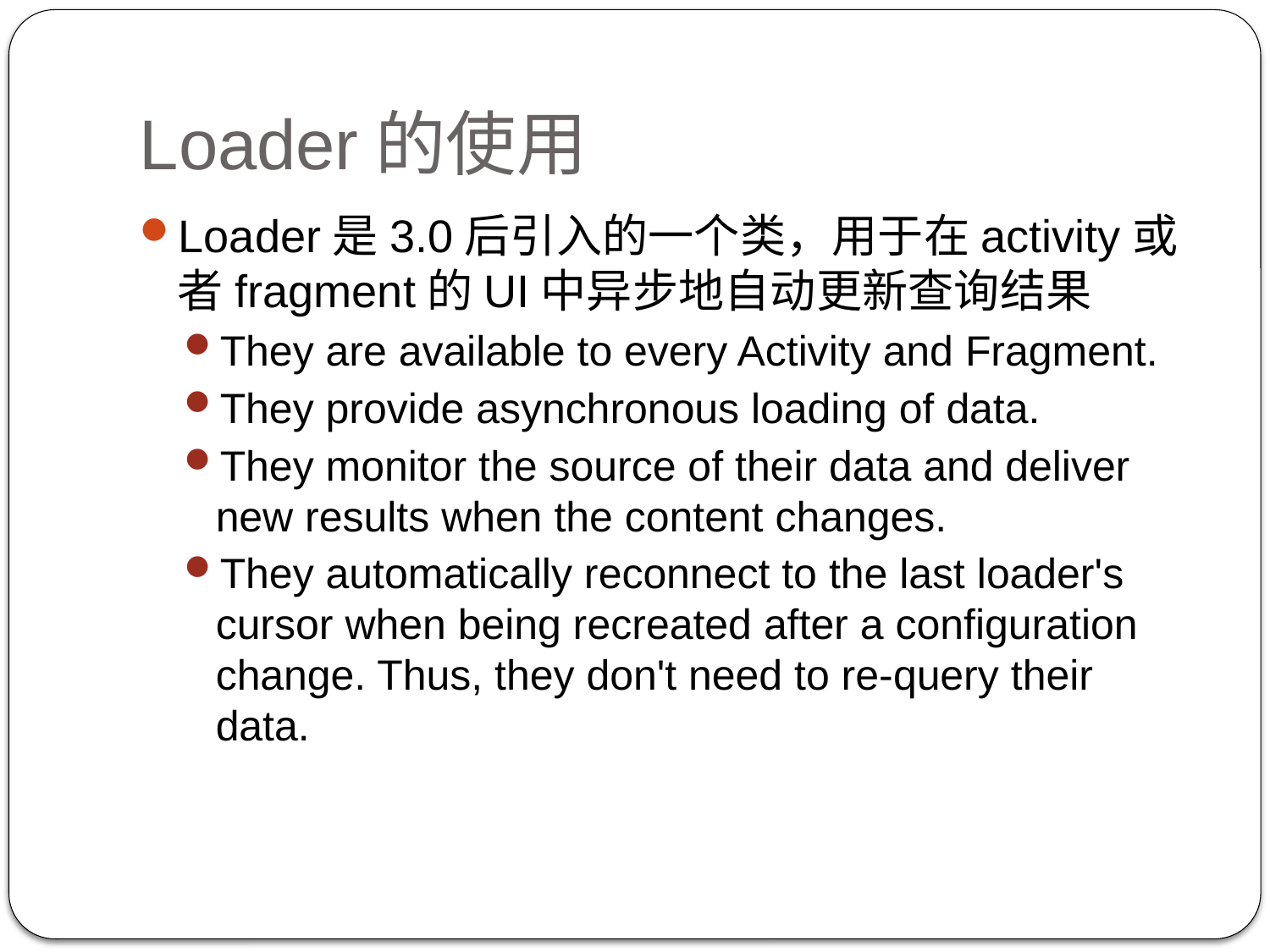

# Loader的使用
Loader是3.0后引入的一个类，用于在activity或者fragment的UI中异步地自动更新查询结果
They are available to every Activity and Fragment.
They provide asynchronous loading of data.
They monitor the source of their data and deliver new results when the content changes.
They automatically reconnect to the last loader's cursor when being recreated after a configuration change. Thus, they don't need to re-query their data.